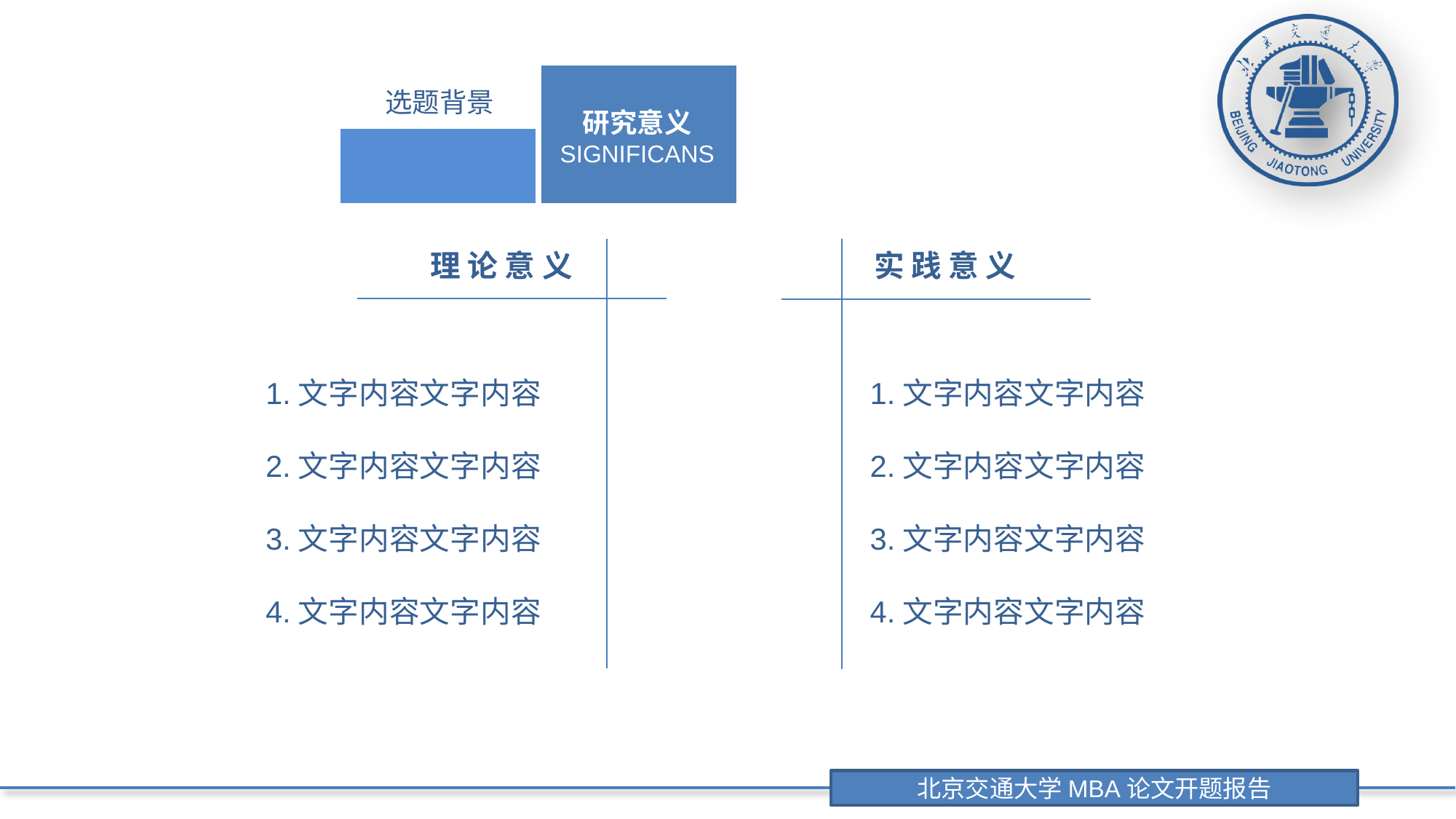

| 选题背景 | 研究意义 SIGNIFICANS |
| --- | --- |
|  |  |
理 论 意 义
实 践 意 义
1.文字内容文字内容
2.文字内容文字内容
3.文字内容文字内容
4.文字内容文字内容
1.文字内容文字内容
2.文字内容文字内容
3.文字内容文字内容
4.文字内容文字内容